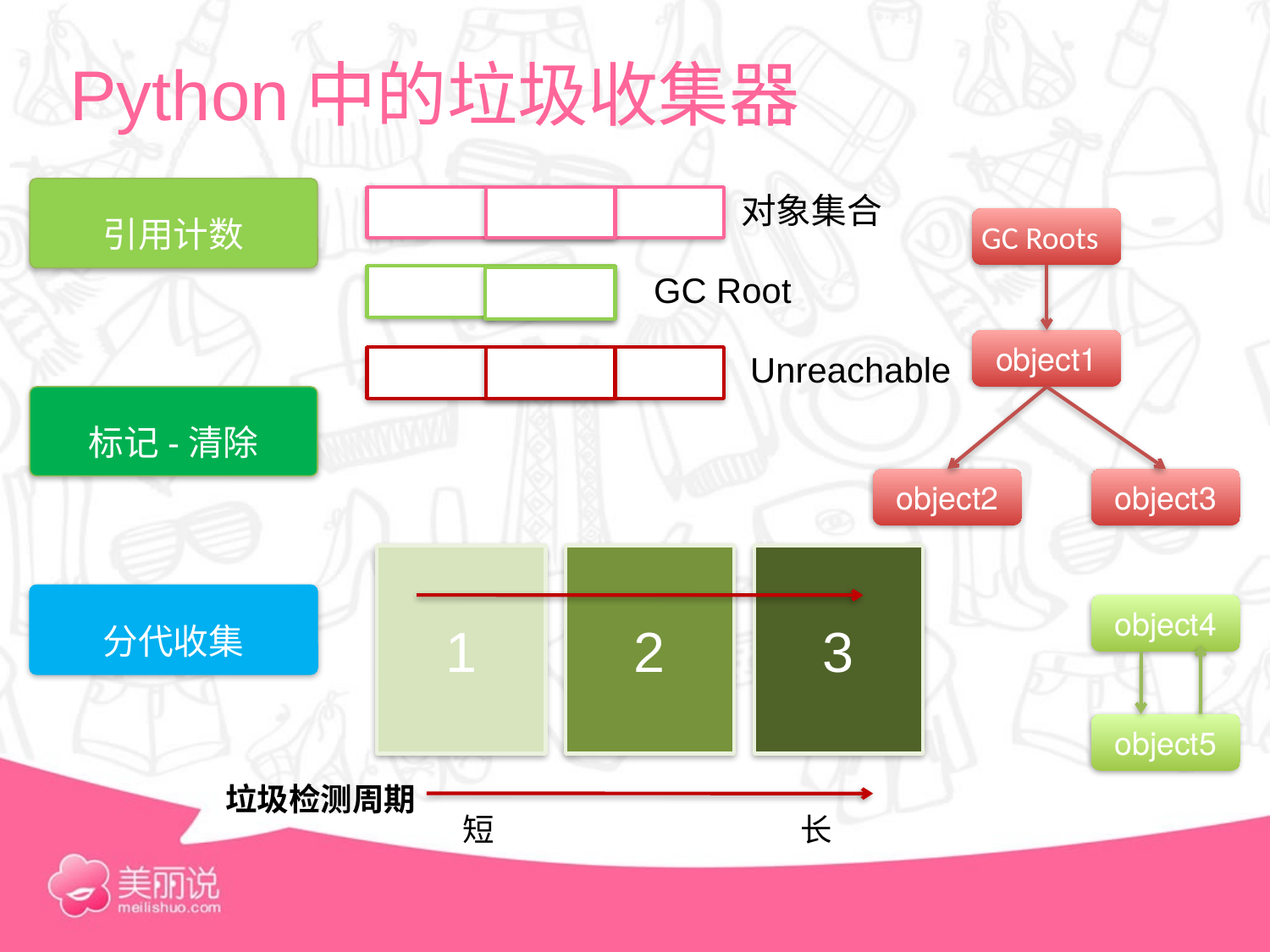

# Python中的垃圾收集器
引用计数
对象集合

GC Roots
GC Root

object1
Unreachable

标记-清除
object2
object3
1
2
3
分代收集
object4
object5
垃圾检测周期
短
长